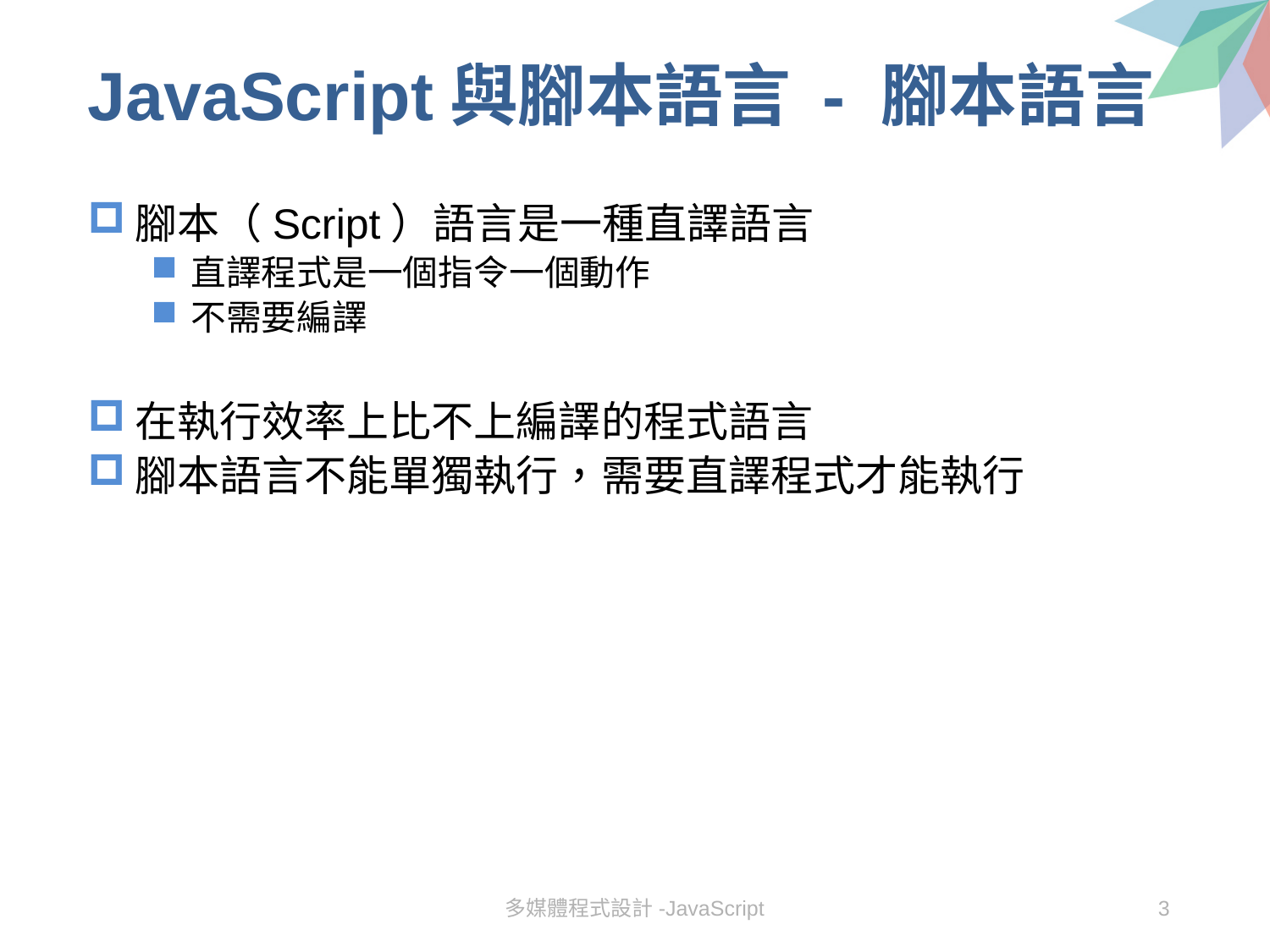

# JavaScript與腳本語言 - 腳本語言
腳本（Script）語言是一種直譯語言
直譯程式是一個指令一個動作
不需要編譯

在執行效率上比不上編譯的程式語言
腳本語言不能單獨執行，需要直譯程式才能執行
多媒體程式設計-JavaScript
3